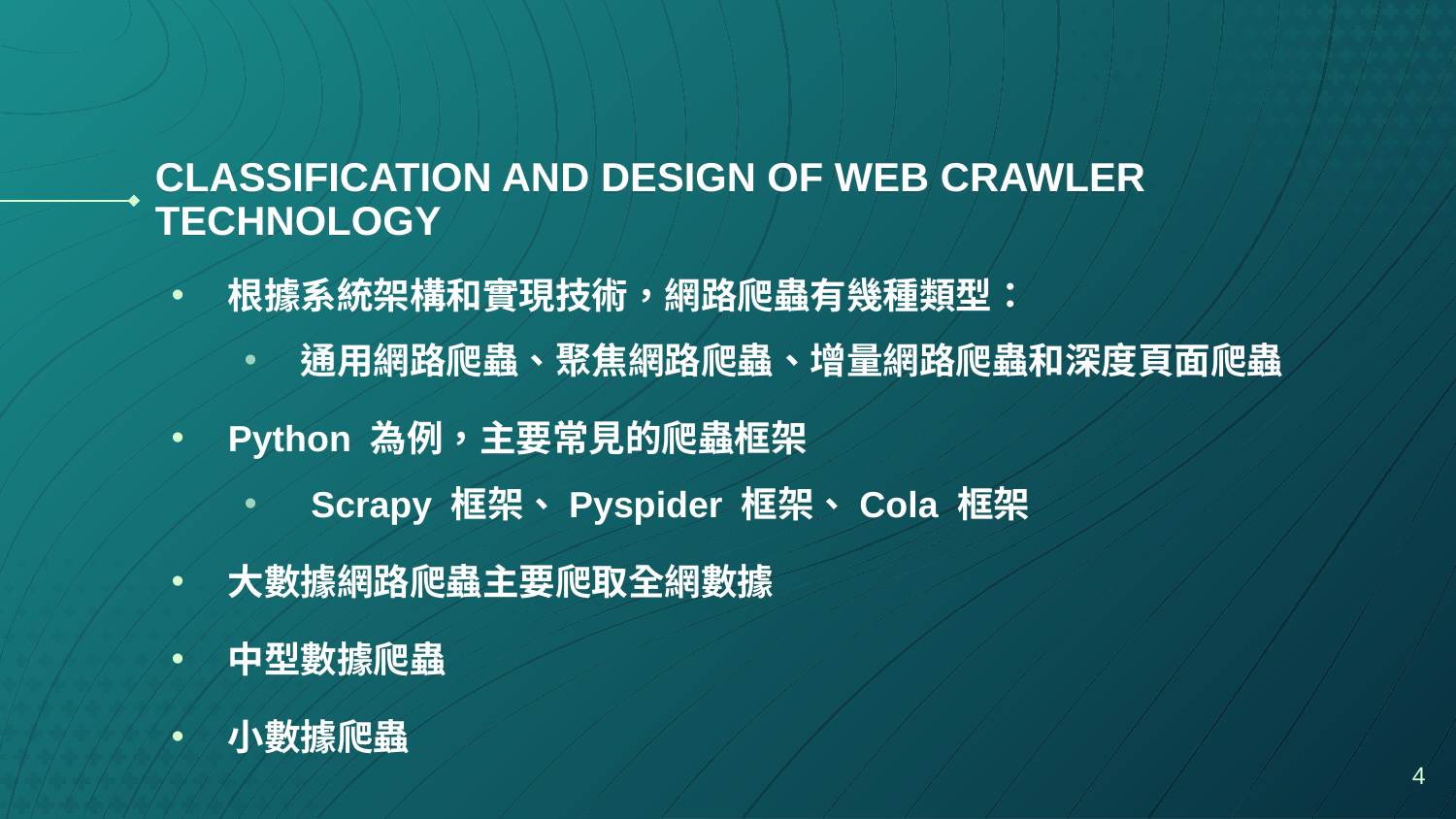

# CLASSIFICATION AND DESIGN OF WEB CRAWLER TECHNOLOGY
根據系統架構和實現技術，網路爬蟲有幾種類型：
通用網路爬蟲、聚焦網路爬蟲、增量網路爬蟲和深度頁面爬蟲
Python 為例，主要常見的爬蟲框架
 Scrapy 框架、Pyspider 框架、Cola 框架
大數據網路爬蟲主要爬取全網數據
中型數據爬蟲
小數據爬蟲
4